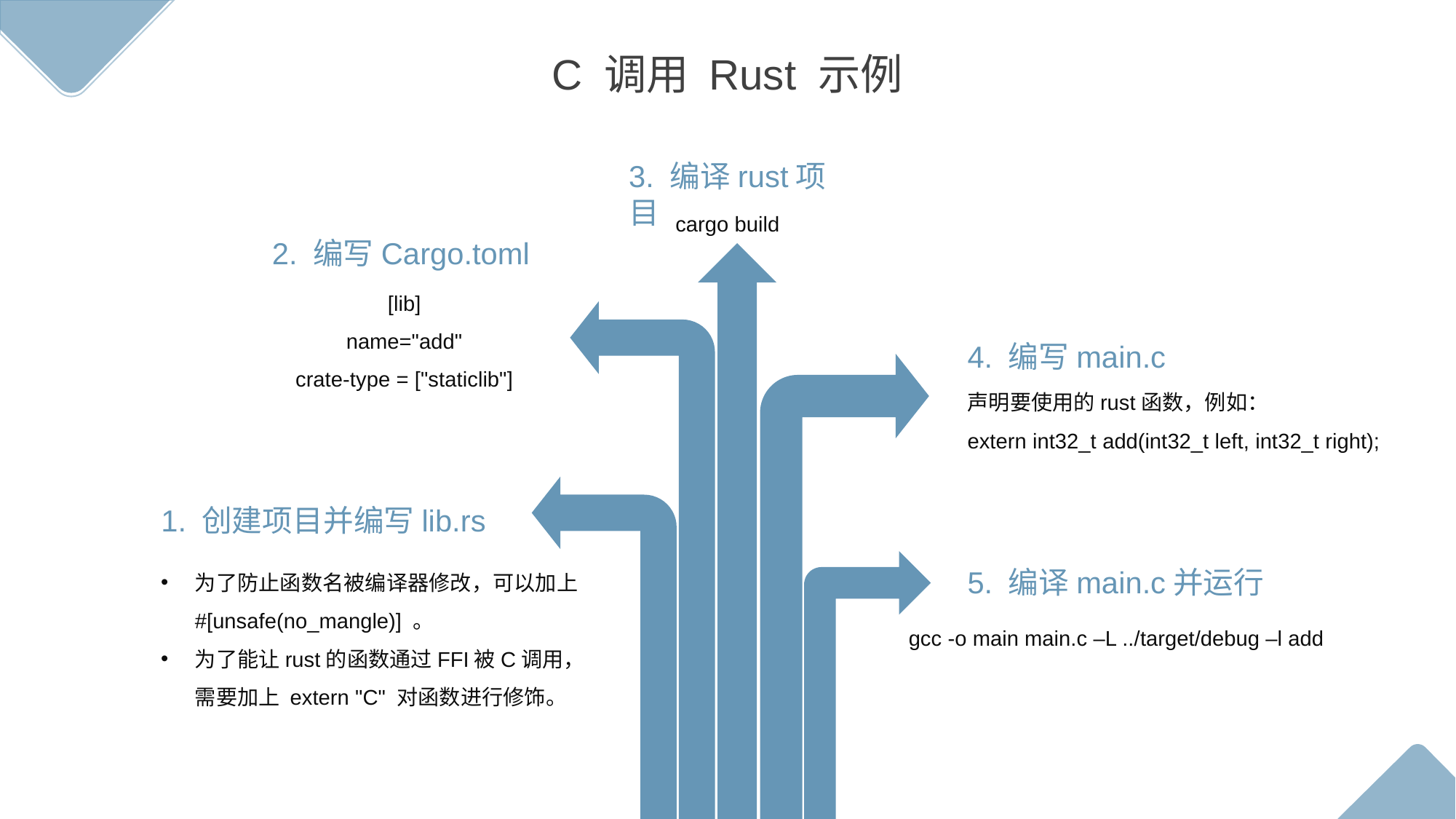

C 调用 Rust 示例
3. 编译rust项目
cargo build
2. 编写Cargo.toml

[lib]
name="add"
crate-type = ["staticlib"]

4. 编写main.c

声明要使用的rust函数，例如：
extern int32_t add(int32_t left, int32_t right);

1. 创建项目并编写lib.rs
为了防止函数名被编译器修改，可以加上 #[unsafe(no_mangle)] 。
为了能让rust的函数通过FFI被C调用，需要加上 extern "C" 对函数进行修饰。

5. 编译main.c并运行
gcc -o main main.c –L ../target/debug –l add